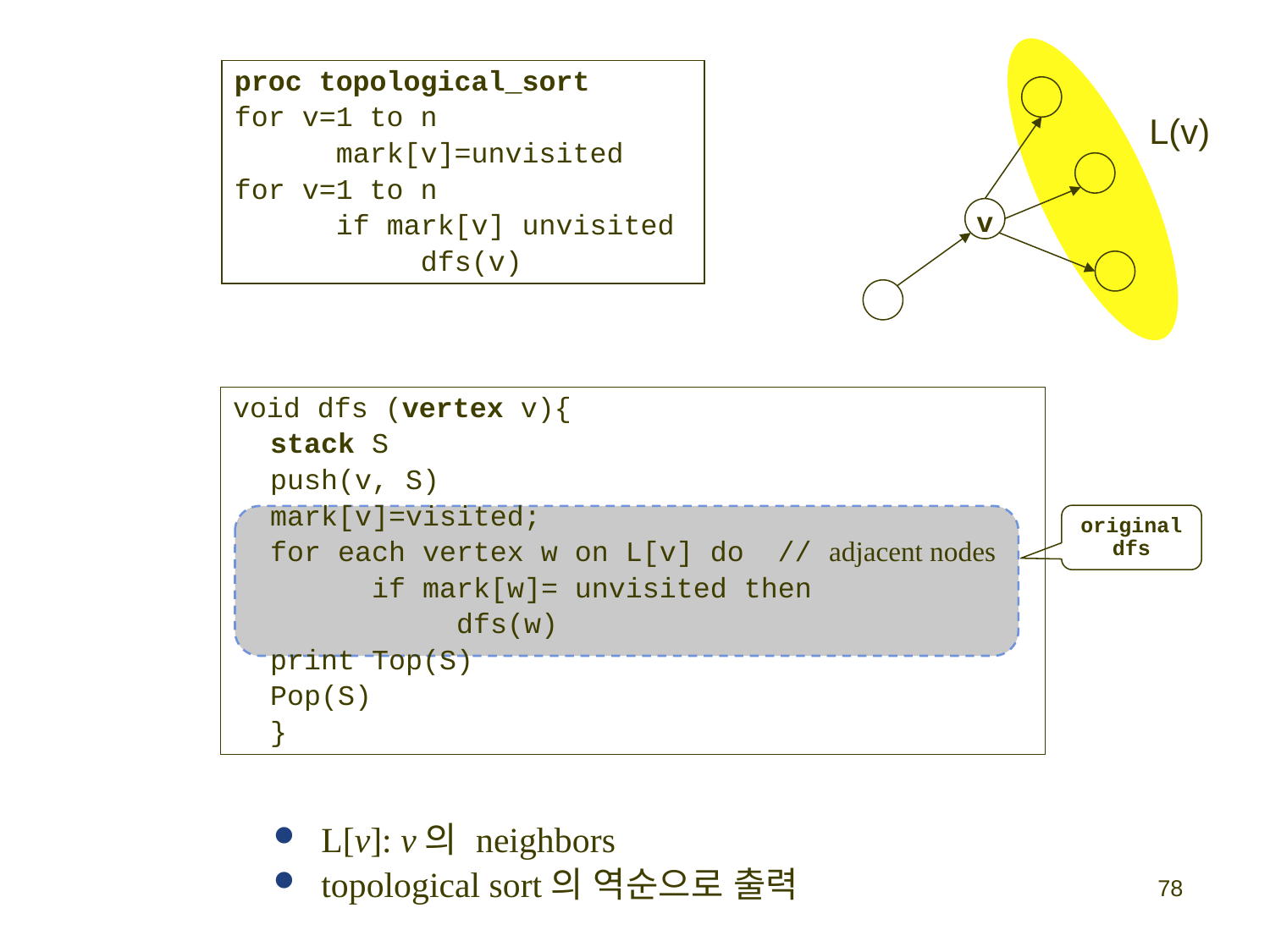

proc topological_sort
for v=1 to n
      mark[v]=unvisited
for v=1 to n
      if mark[v] unvisited
           dfs(v)

L(v)

v

void dfs (vertex v){
stack S
push(v, S)
mark[v]=visited;
for each vertex w on L[v] do  // adjacent nodes
      if mark[w]= unvisited then
           dfs(w)
print Top(S)
Pop(S)
}
original dfs

L[v]: v의 neighbors
topological sort의 역순으로 출력
78